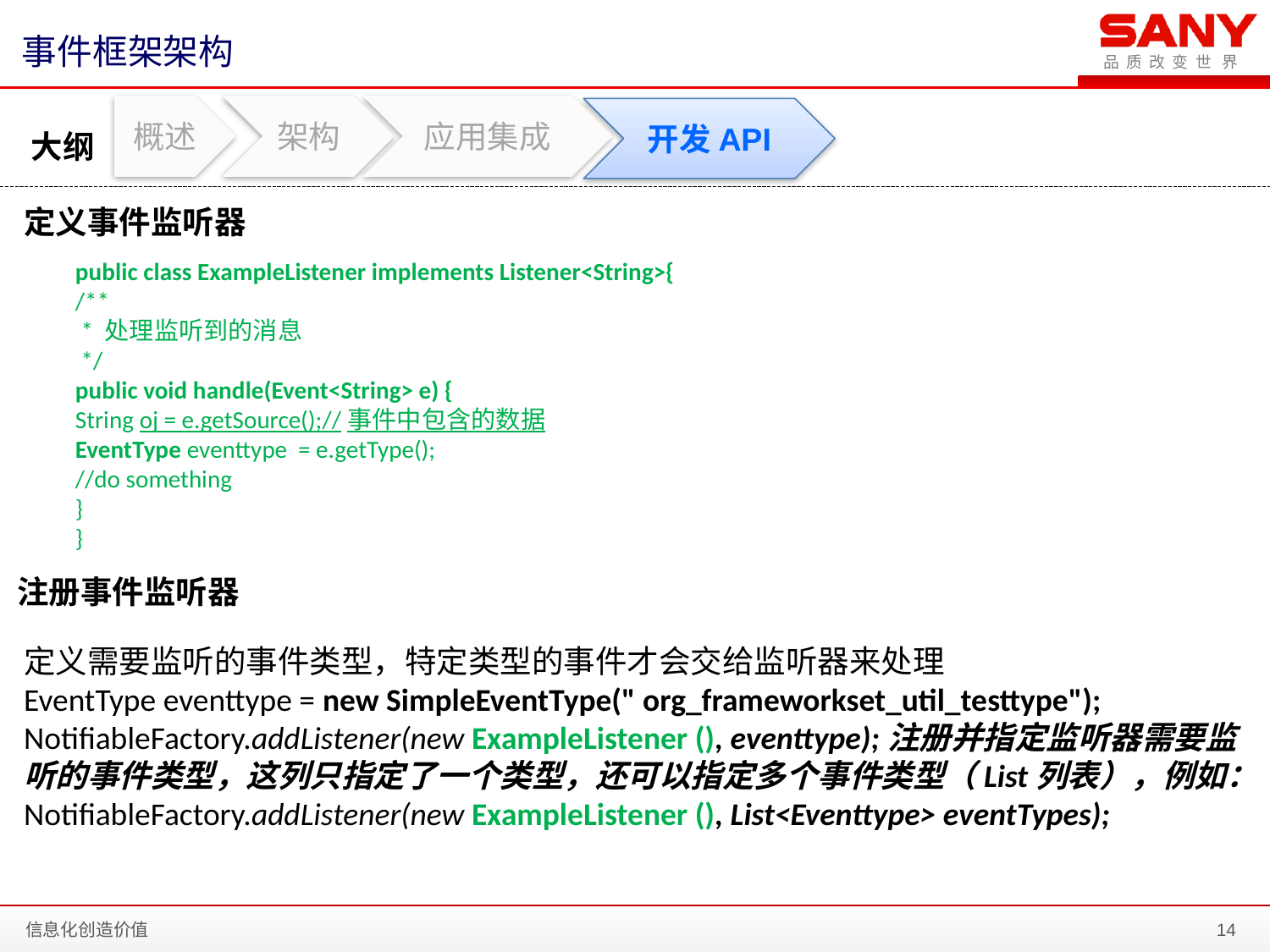

# 事件框架架构
大纲
概述
架构
应用集成
开发API
定义事件监听器
public class ExampleListener implements Listener<String>{
/**
 * 处理监听到的消息
 */
public void handle(Event<String> e) {
String oj = e.getSource();//事件中包含的数据
EventType eventtype  = e.getType();
//do something
}
}

注册事件监听器
定义需要监听的事件类型，特定类型的事件才会交给监听器来处理
EventType eventtype = new SimpleEventType(" org_frameworkset_util_testtype");
NotifiableFactory.addListener(new ExampleListener (), eventtype);注册并指定监听器需要监听的事件类型，这列只指定了一个类型，还可以指定多个事件类型（List列表），例如：
NotifiableFactory.addListener(new ExampleListener (), List<Eventtype> eventTypes);
14
信息化创造价值